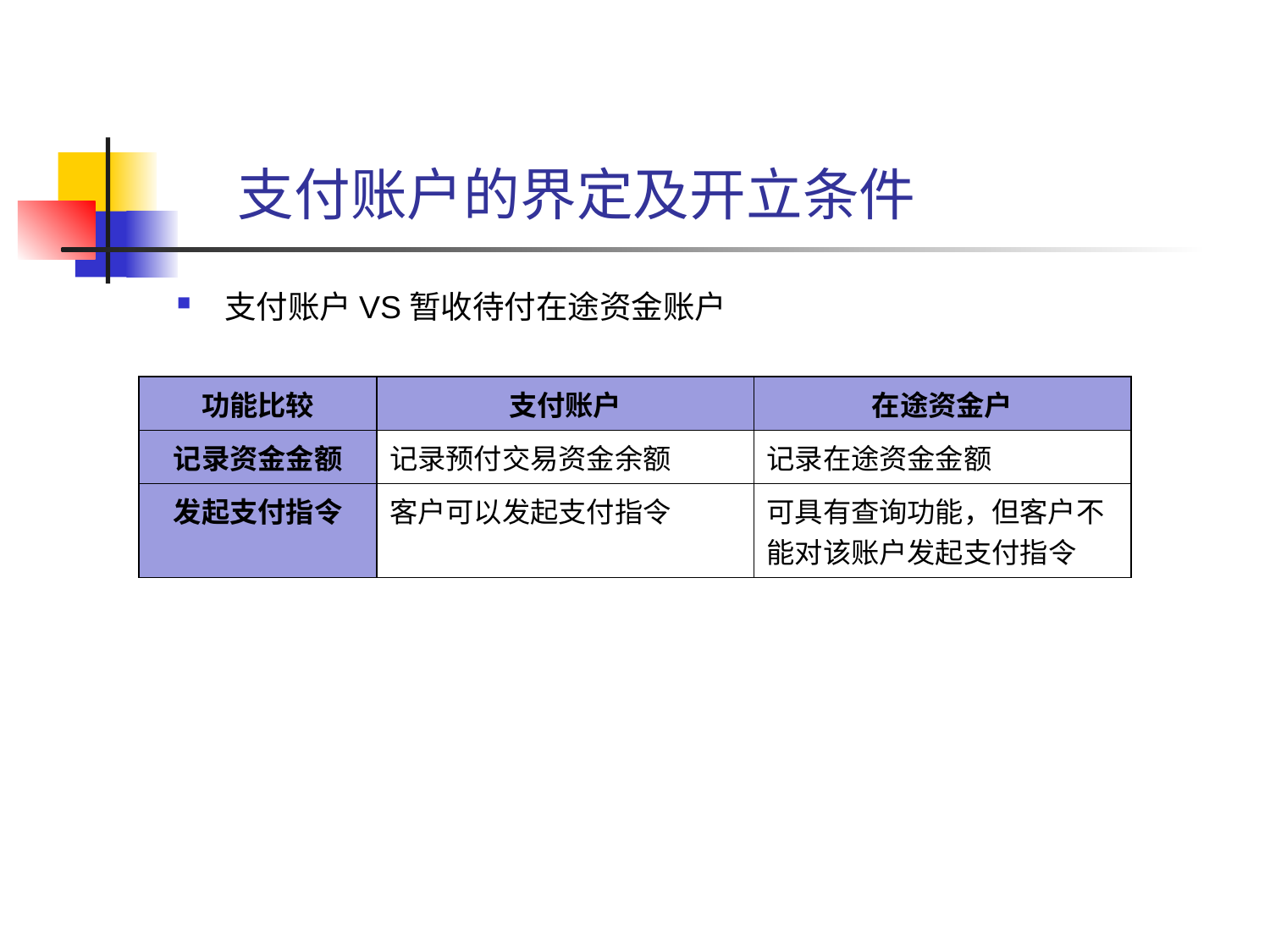

# 支付账户的界定及开立条件
支付账户VS暂收待付在途资金账户

| 功能比较 | 支付账户 | 在途资金户 |
| --- | --- | --- |
| 记录资金金额 | 记录预付交易资金余额 | 记录在途资金金额 |
| 发起支付指令 | 客户可以发起支付指令 | 可具有查询功能，但客户不能对该账户发起支付指令 |